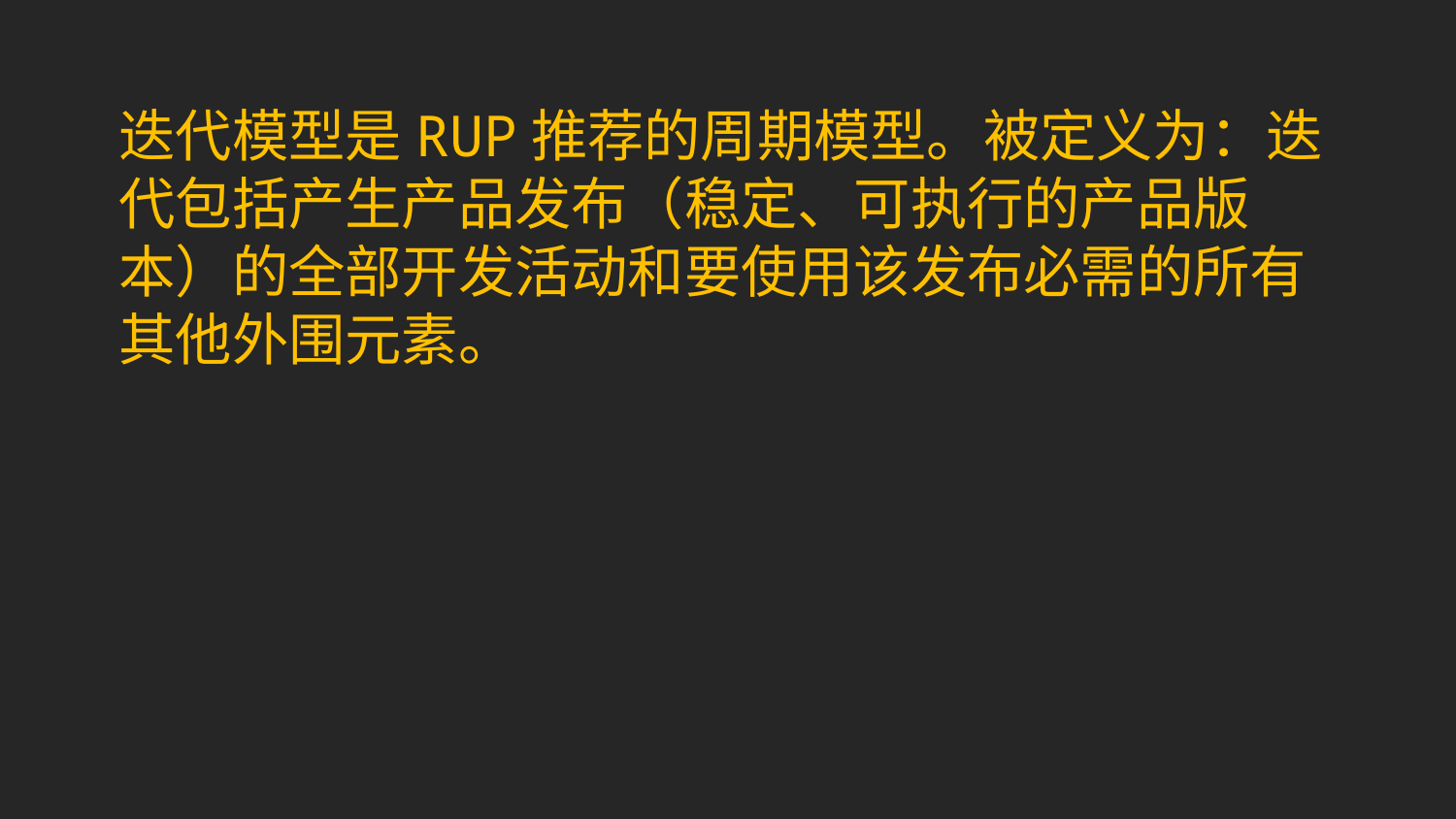

迭代模型是RUP推荐的周期模型。被定义为：迭代包括产生产品发布（稳定、可执行的产品版本）的全部开发活动和要使用该发布必需的所有其他外围元素。